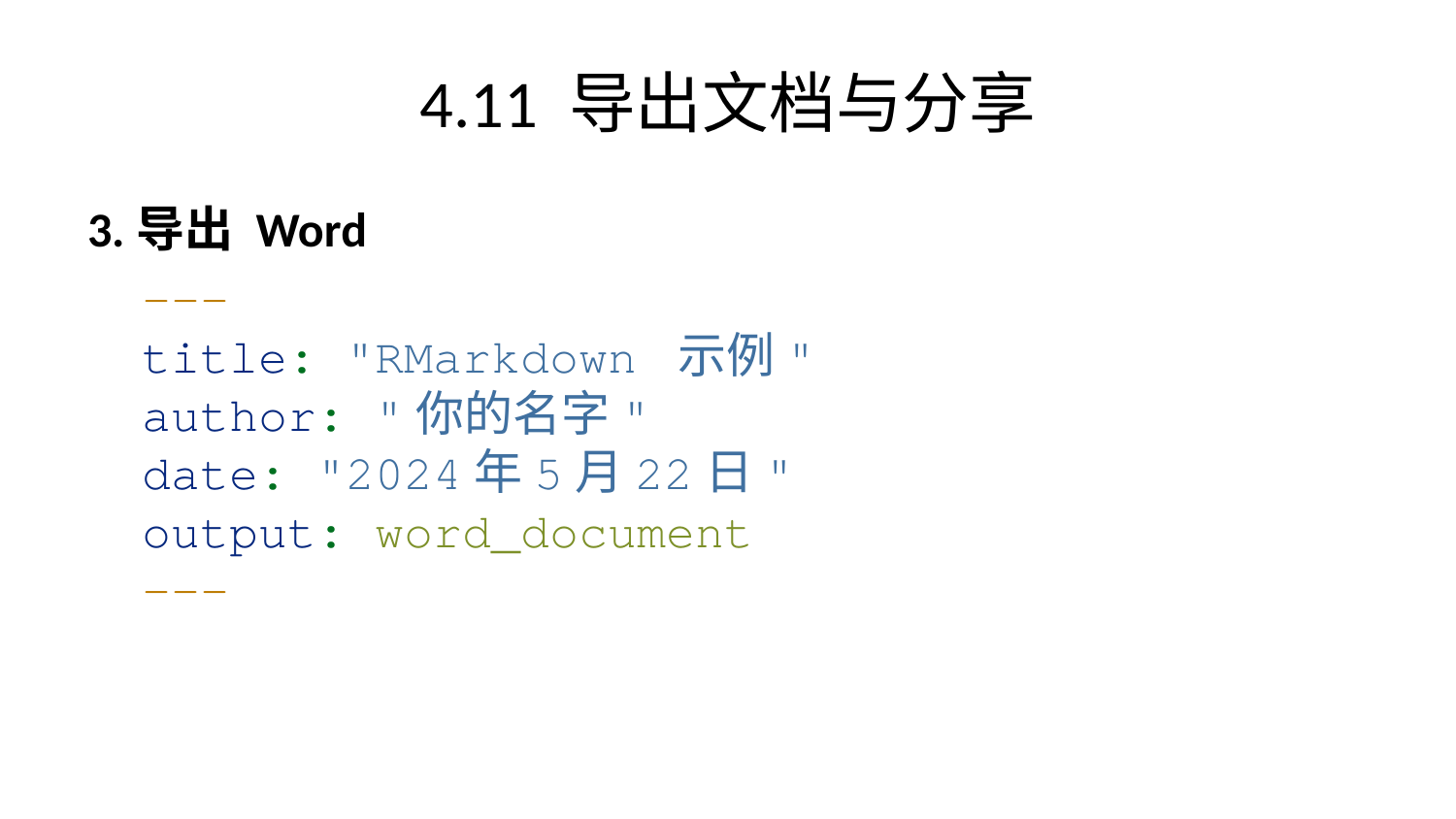

# 4.11 导出文档与分享
3.导出 Word
---
title: "RMarkdown 示例"
author: "你的名字"
date: "2024年5月22日"
output: word_document
---